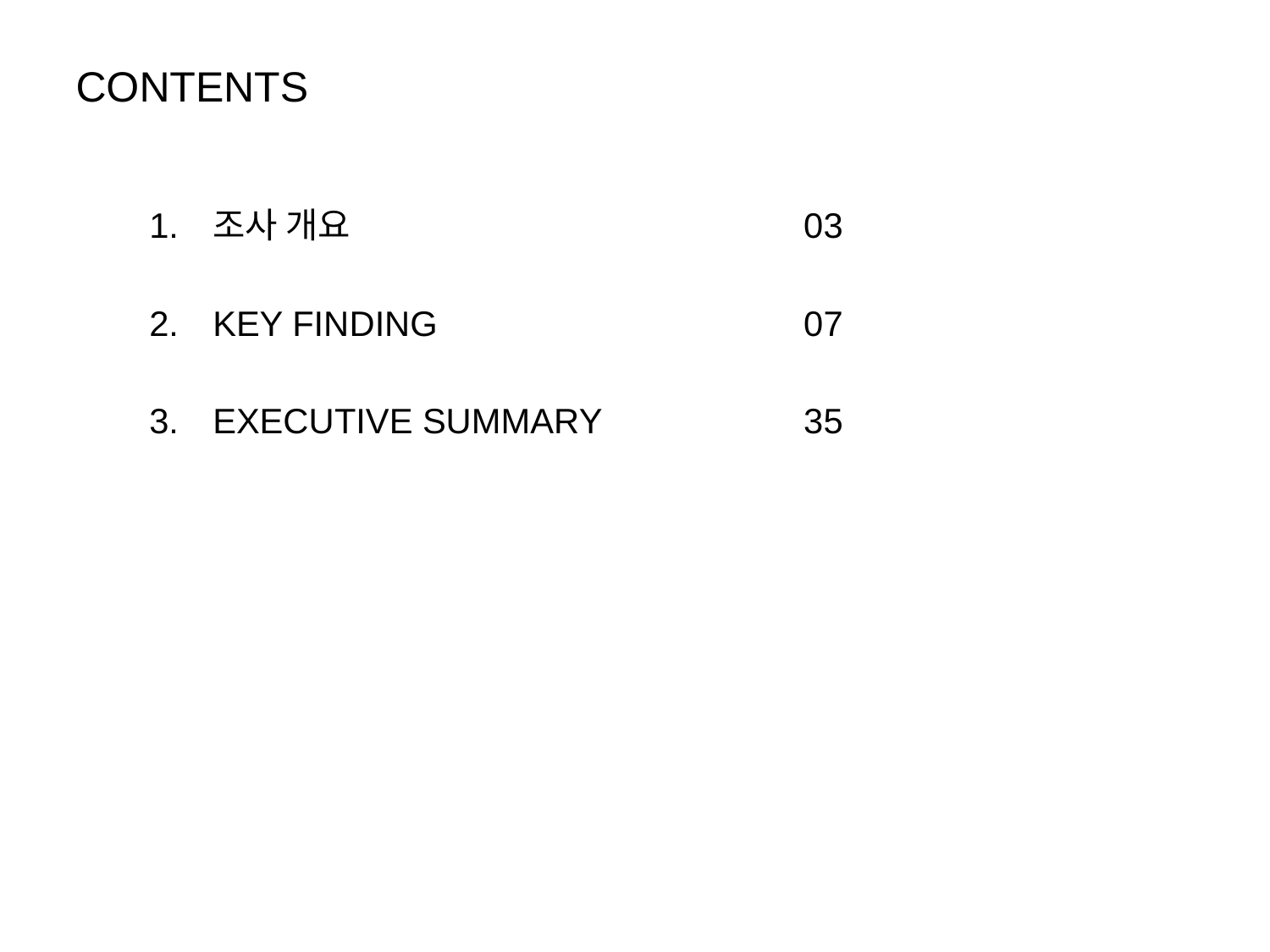

CONTENTS
조사 개요

KEY FINDING

EXECUTIVE SUMMARY
03

07

35